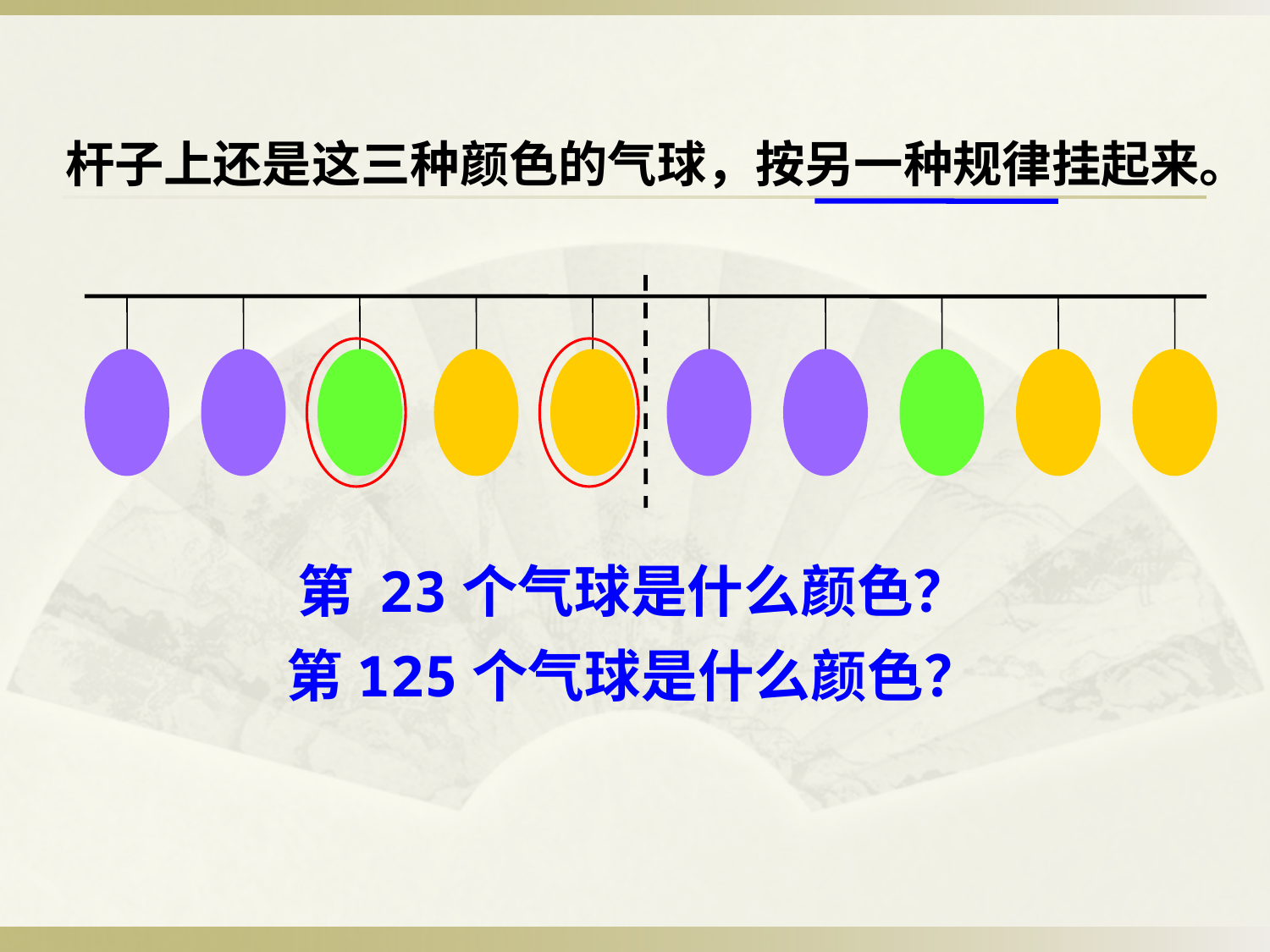

杆子上还是这三种颜色的气球，按另一种规律挂起来。

第 23个气球是什么颜色？
第125个气球是什么颜色？